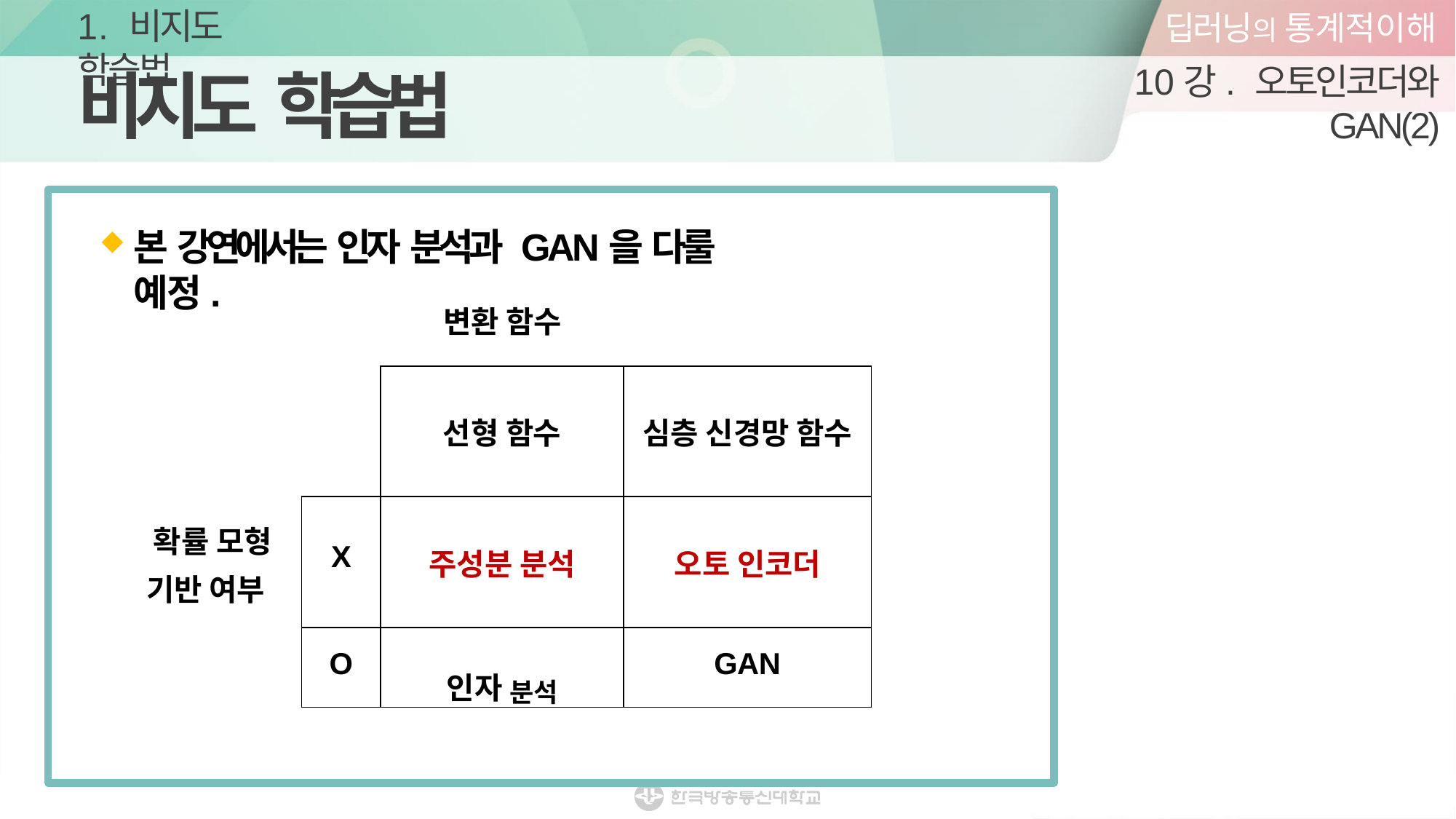

딥러닝의 통계적이해
10강. 오토인코더와 GAN(2)
1. 비지도 학습법
# 비지도 학습법

본 강연에서는 인자 분석과 GAN을 다룰 예정.
| 변환 함수 |  |  |  |
| --- | --- | --- | --- |
| 확률 모형 기반 여부 |  | 선형 함수 | 심층 신경망 함수 |
|  | X | 주성분 분석 | 오토 인코더 |
|  | O | 인자 분석 | GAN |